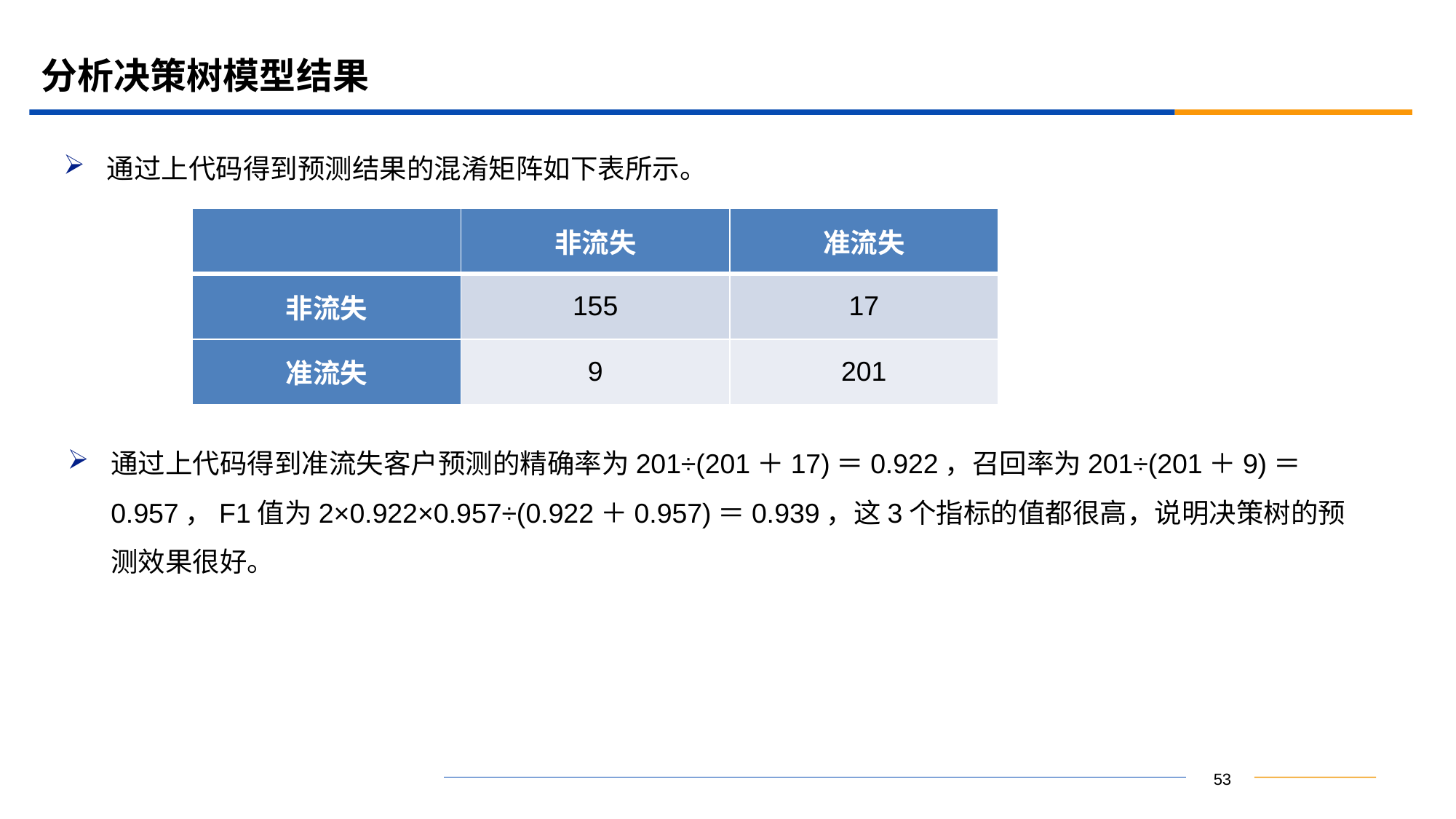

# 分析决策树模型结果
通过上代码得到预测结果的混淆矩阵如下表所示。
|  | 非流失 | 准流失 |
| --- | --- | --- |
| 非流失 | 155 | 17 |
| 准流失 | 9 | 201 |
通过上代码得到准流失客户预测的精确率为201÷(201＋17)＝0.922，召回率为201÷(201＋9)＝0.957，F1值为2×0.922×0.957÷(0.922＋0.957)＝0.939，这3个指标的值都很高，说明决策树的预测效果很好。